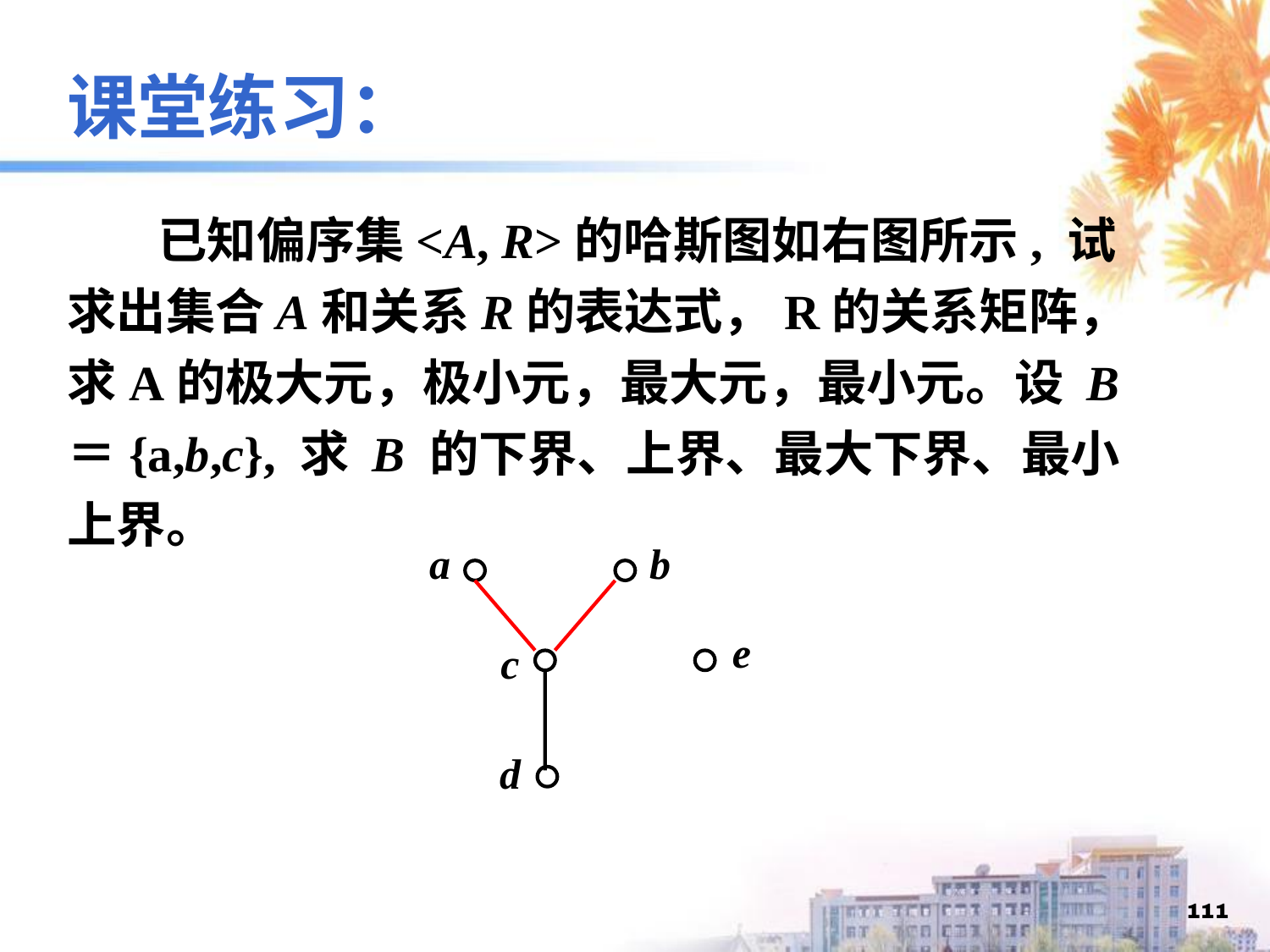

课堂练习：
       已知偏序集<A, R>的哈斯图如右图所示, 试求出集合A和关系R的表达式，R的关系矩阵，求A的极大元，极小元，最大元，最小元。设 B＝{a,b,c}, 求 B 的下界、上界、最大下界、最小上界。
a
b

e
c

d

111